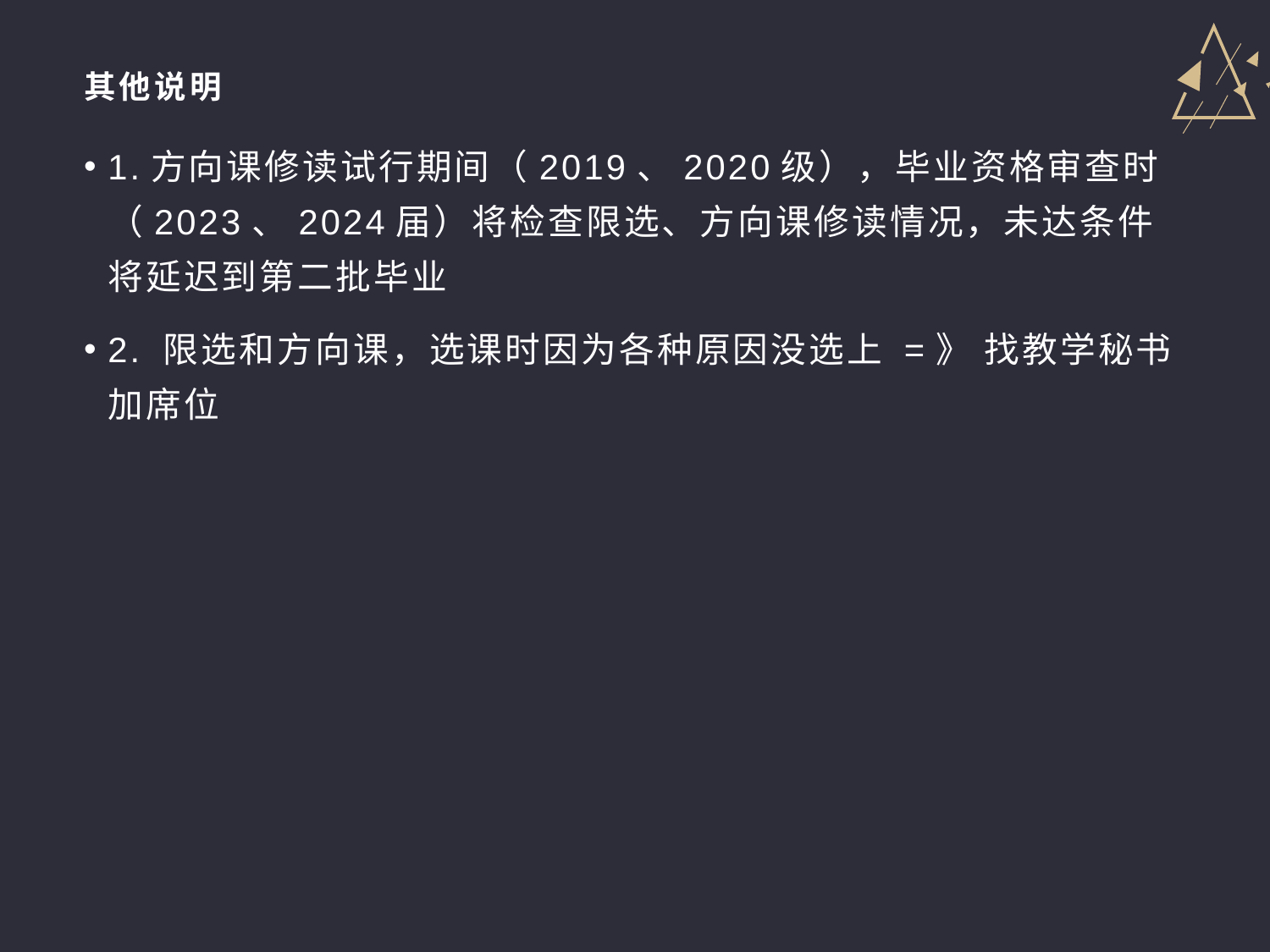

# 其他说明
1.方向课修读试行期间（2019、2020级），毕业资格审查时（2023、2024届）将检查限选、方向课修读情况，未达条件将延迟到第二批毕业
2. 限选和方向课，选课时因为各种原因没选上 =》 找教学秘书加席位